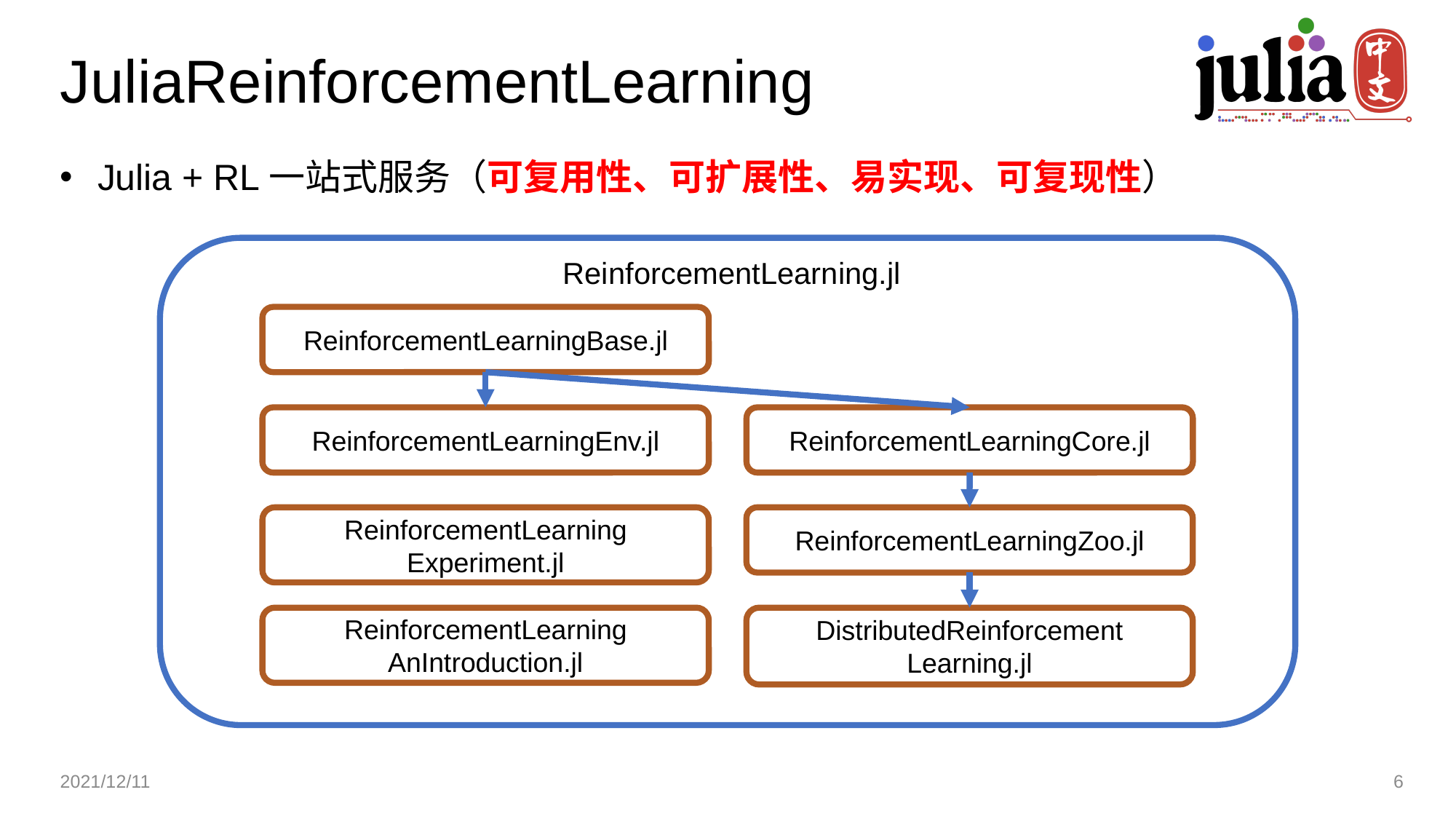

# JuliaReinforcementLearning
 Julia + RL一站式服务（可复用性、可扩展性、易实现、可复现性）

ReinforcementLearning.jl
ReinforcementLearningBase.jl
ReinforcementLearningEnv.jl
ReinforcementLearningCore.jl
ReinforcementLearning
Experiment.jl
ReinforcementLearningZoo.jl
ReinforcementLearning
AnIntroduction.jl
DistributedReinforcement
Learning.jl
2021/12/11
6